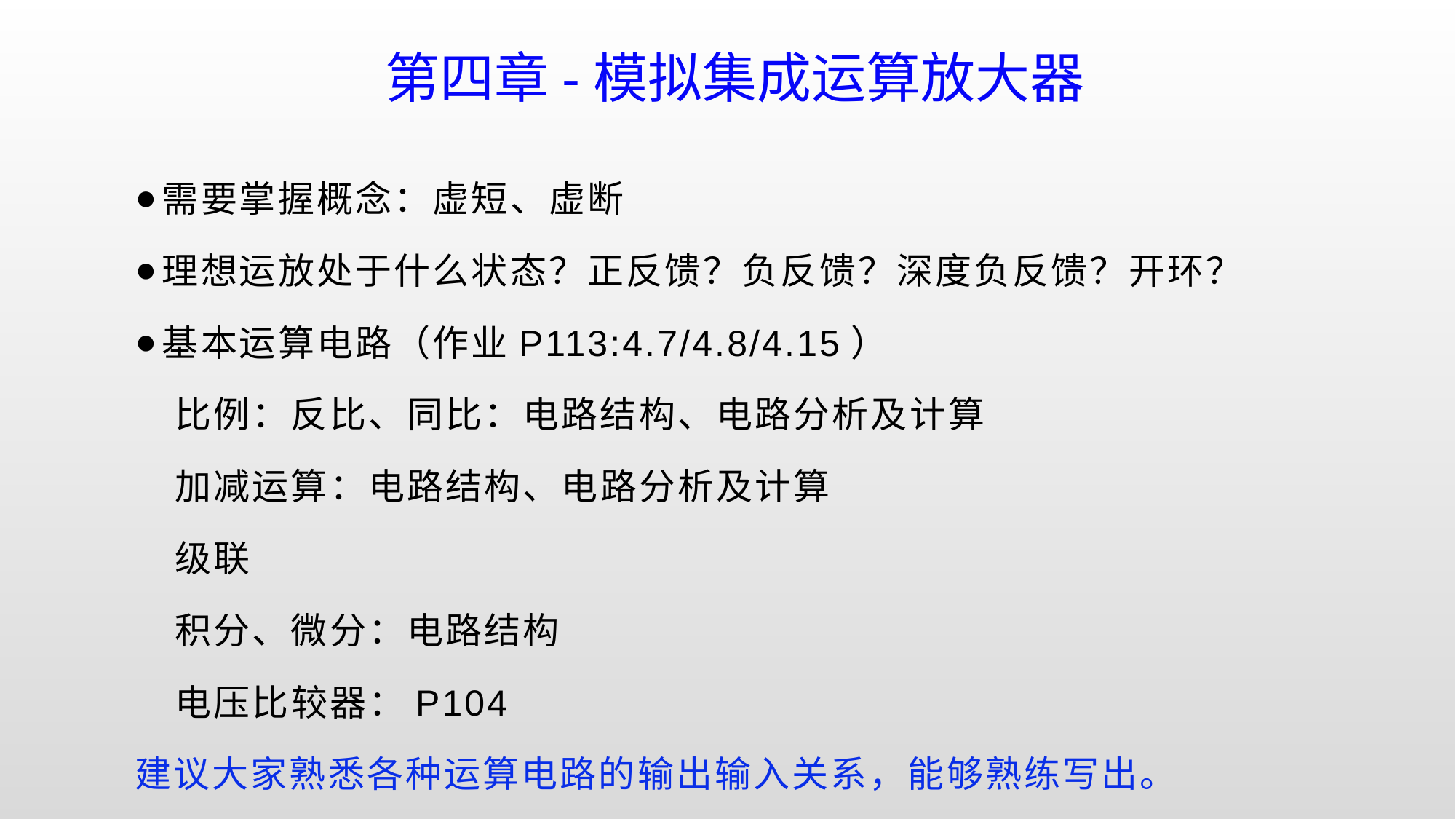

第四章-模拟集成运算放大器
需要掌握概念：虚短、虚断
理想运放处于什么状态？正反馈？负反馈？深度负反馈？开环？
基本运算电路（作业P113:4.7/4.8/4.15）
   比例：反比、同比：电路结构、电路分析及计算
   加减运算：电路结构、电路分析及计算
   级联
   积分、微分：电路结构
   电压比较器：P104
建议大家熟悉各种运算电路的输出输入关系，能够熟练写出。